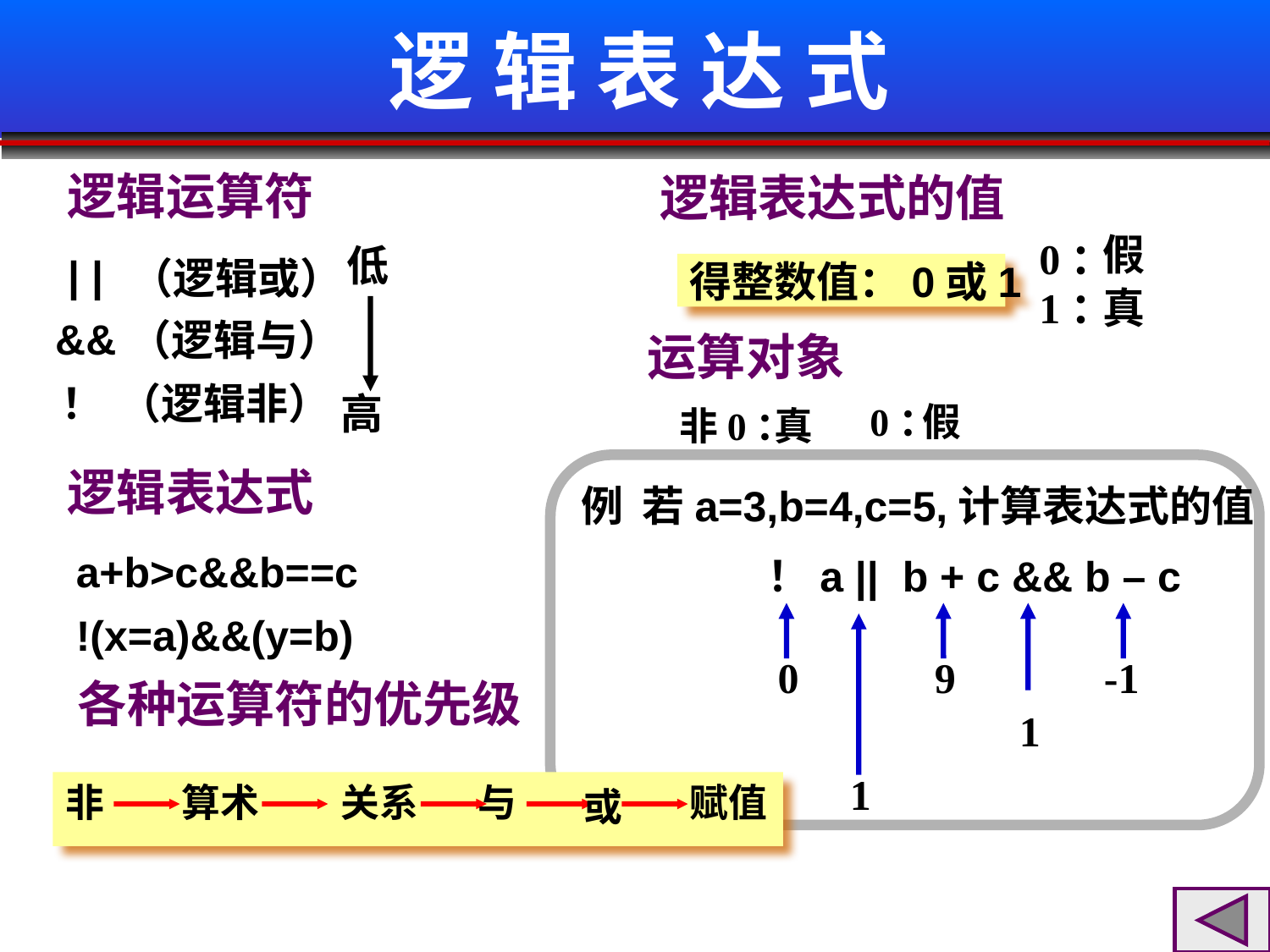

# 逻 辑 表 达 式

 逻辑运算符
 逻辑表达式的值
假
0：
低
  | |
（逻辑或）
得整数值：0或1
1：
真

&&
（逻辑与）
运算对象
！
（逻辑非）
高
0：
假
非0：
真
 逻辑表达式
例  若a=3,b=4,c=5,计算表达式的值
a+b>c&&b==c
！a ||  b + c && b – c
!(x=a)&&(y=b)

0
9
-1
 各种运算符的优先级
1
1

非
算术
关系
与
赋值
或